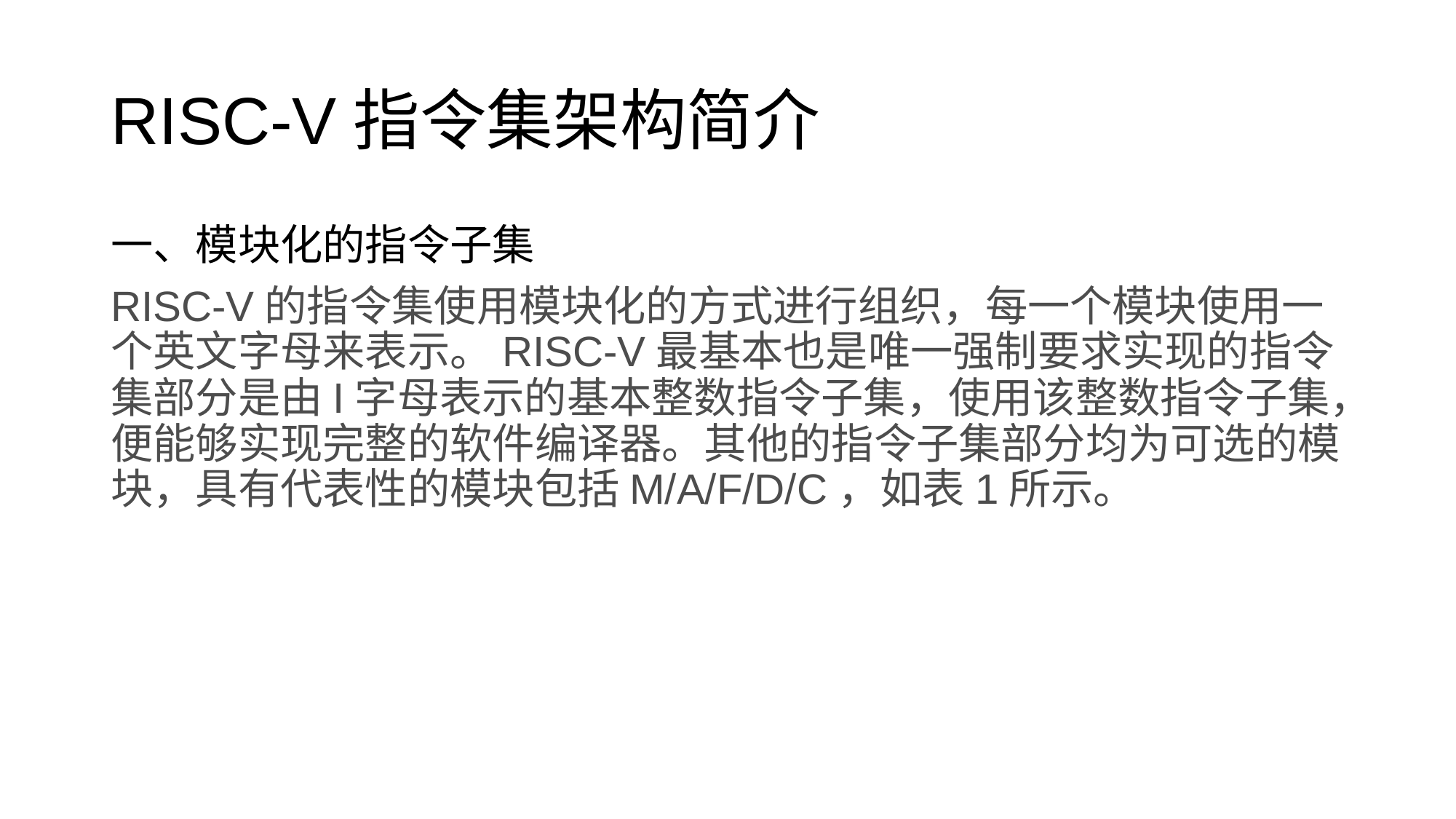

# RISC-V指令集架构简介
一、模块化的指令子集
RISC-V的指令集使用模块化的方式进行组织，每一个模块使用一个英文字母来表示。RISC-V最基本也是唯一强制要求实现的指令集部分是由I字母表示的基本整数指令子集，使用该整数指令子集，便能够实现完整的软件编译器。其他的指令子集部分均为可选的模块，具有代表性的模块包括M/A/F/D/C，如表1所示。